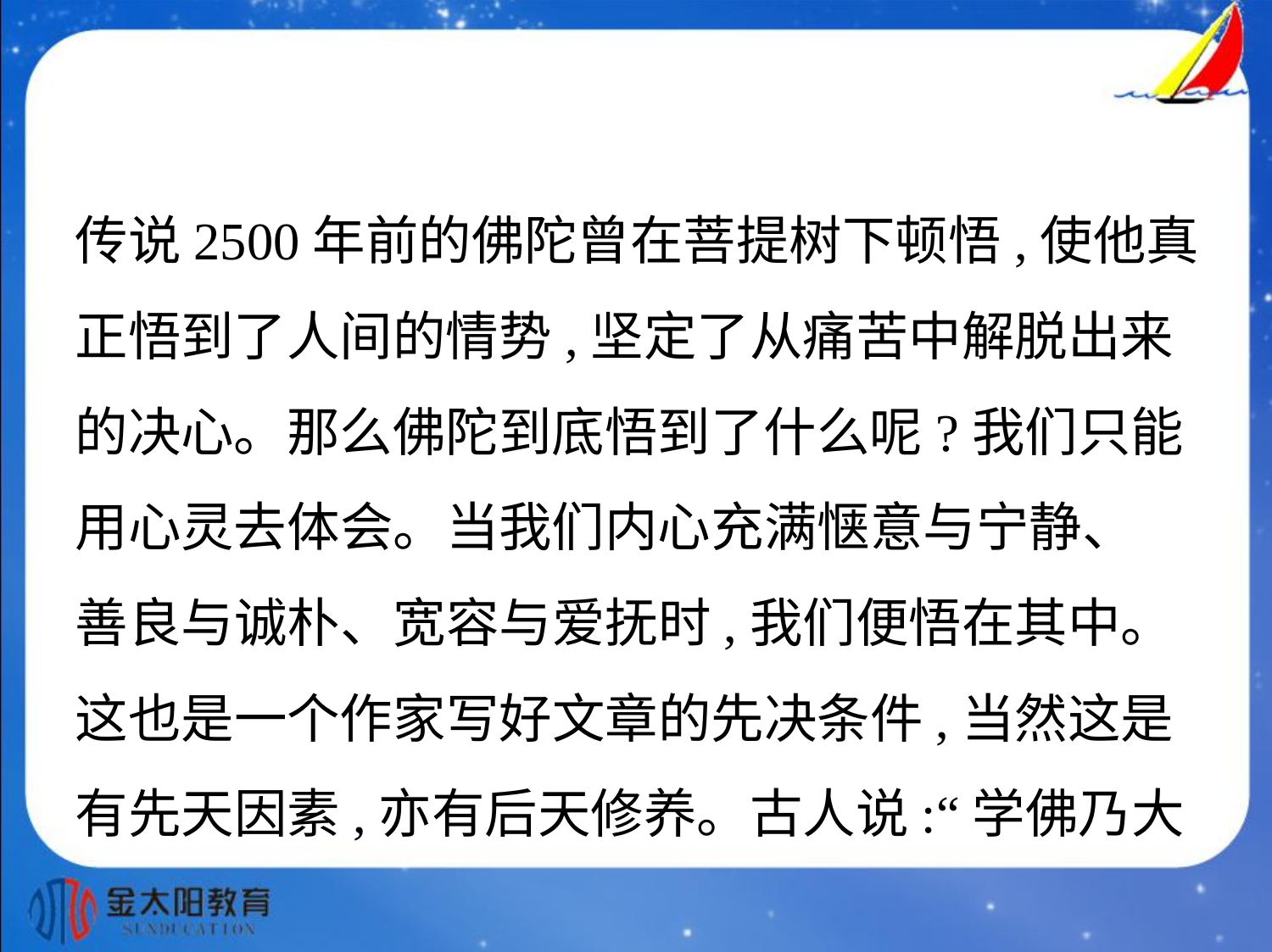

传说2500年前的佛陀曾在菩提树下顿悟,使他真
正悟到了人间的情势,坚定了从痛苦中解脱出来
的决心。那么佛陀到底悟到了什么呢?我们只能
用心灵去体会。当我们内心充满惬意与宁静、
善良与诚朴、宽容与爱抚时,我们便悟在其中。
这也是一个作家写好文章的先决条件,当然这是
有先天因素,亦有后天修养。古人说:“学佛乃大